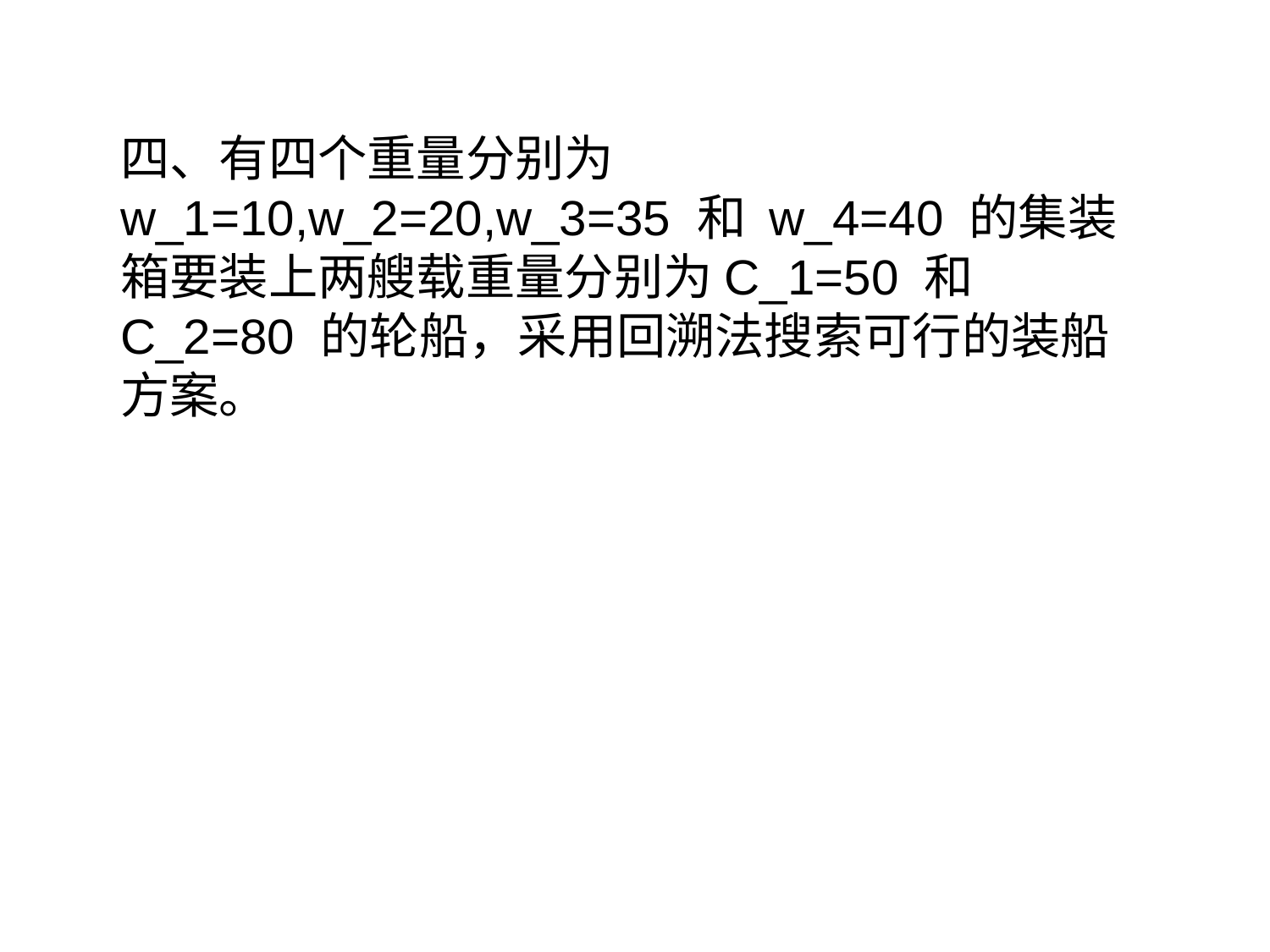

四、有四个重量分别为 w_1=10,w_2=20,w_3=35 和 w_4=40 的集装箱要装上两艘载重量分别为C_1=50 和 C_2=80 的轮船，采用回溯法搜索可行的装船方案。